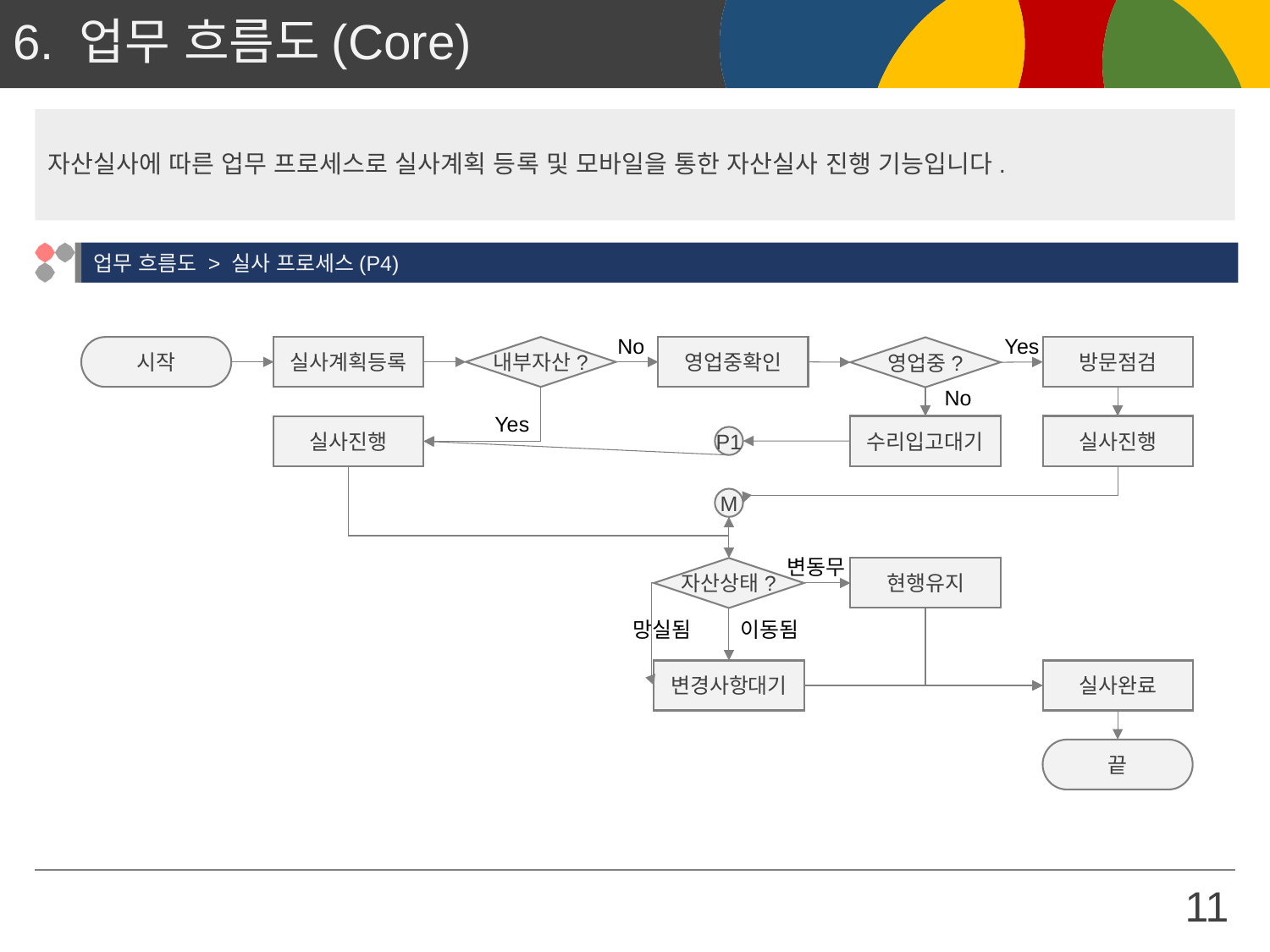

# 6. 업무 흐름도(Core)
자산실사에 따른 업무 프로세스로 실사계획 등록 및 모바일을 통한 자산실사 진행 기능입니다.

업무 흐름도 > 실사 프로세스(P4)
No
Yes
시작
실사계획등록
내부자산?
영업중확인
방문점검
영업중?
No
Yes
수리입고대기
실사진행
실사진행
P1
M
변동무
자산상태?
현행유지
망실됨
이동됨
변경사항대기
실사완료
끝